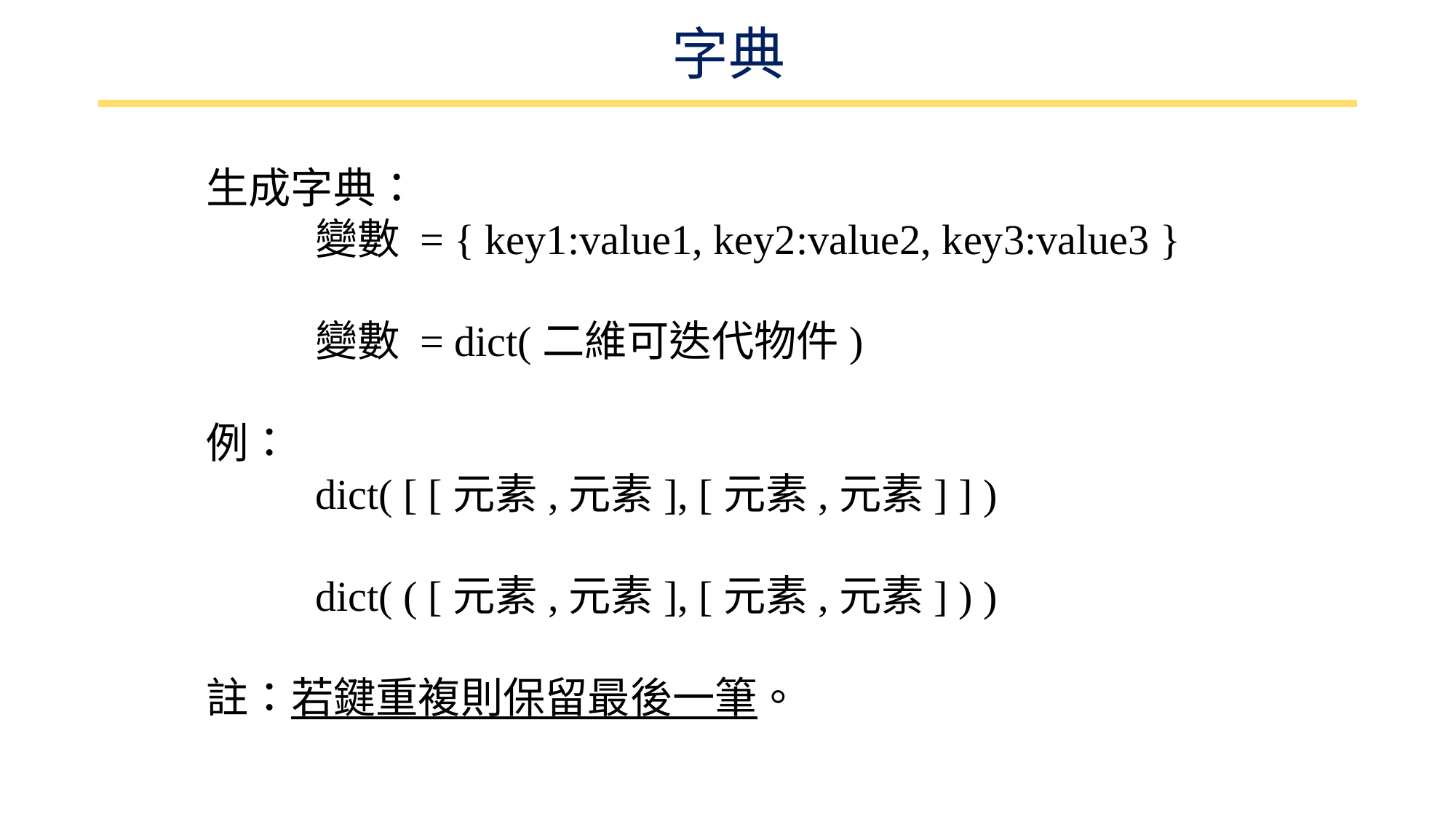

# 字典
生成字典：
	變數 = { key1:value1, key2:value2, key3:value3 }

	變數 = dict(二維可迭代物件)

例：
	dict( [ [元素,元素], [元素,元素] ] )

	dict( ( [元素,元素], [元素,元素] ) )

註：若鍵重複則保留最後一筆。